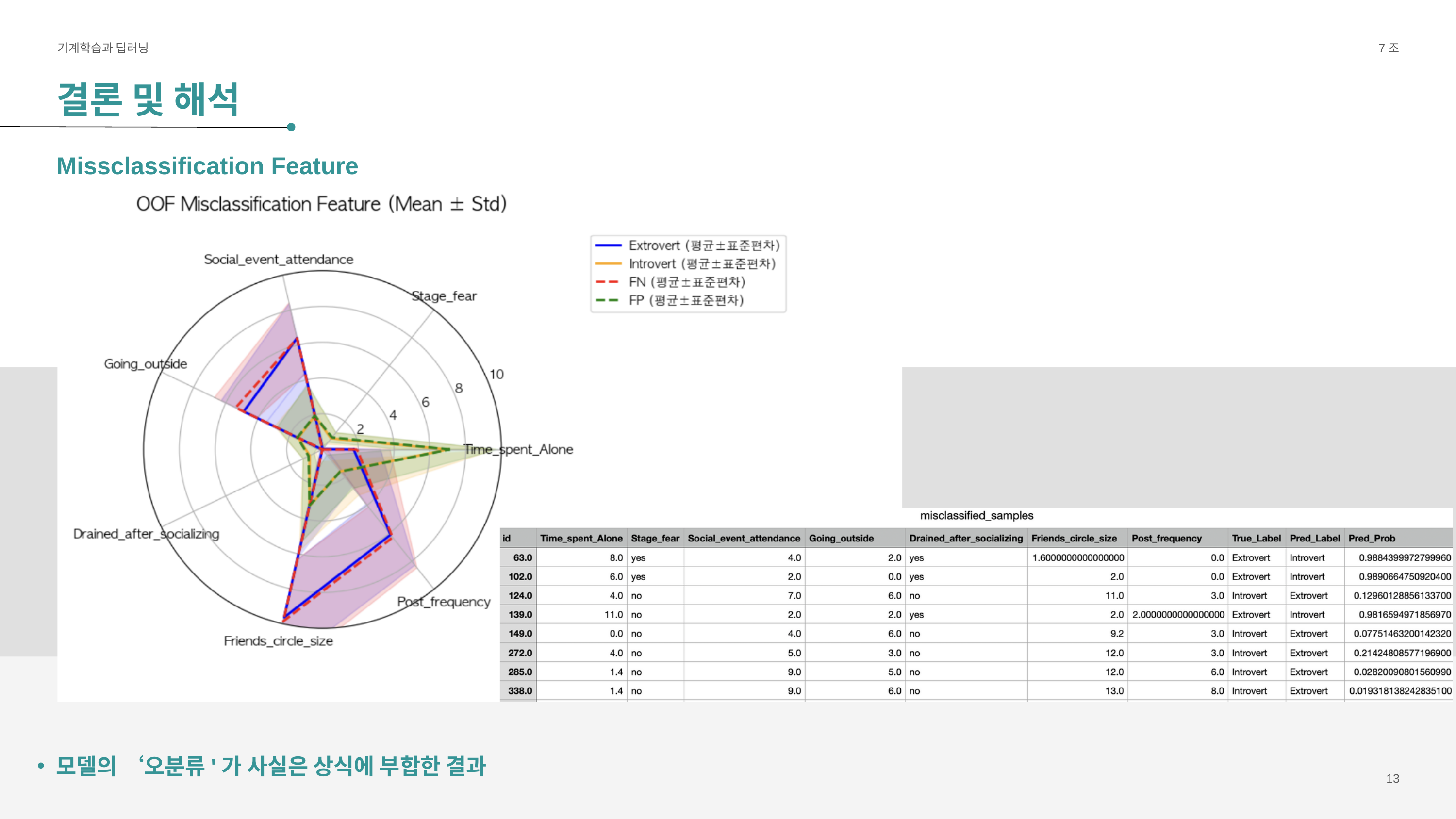

기계학습과 딥러닝
7조
결론 및 해석

Missclassification Feature

모델의 ‘오분류'가 사실은 상식에 부합한 결과
13